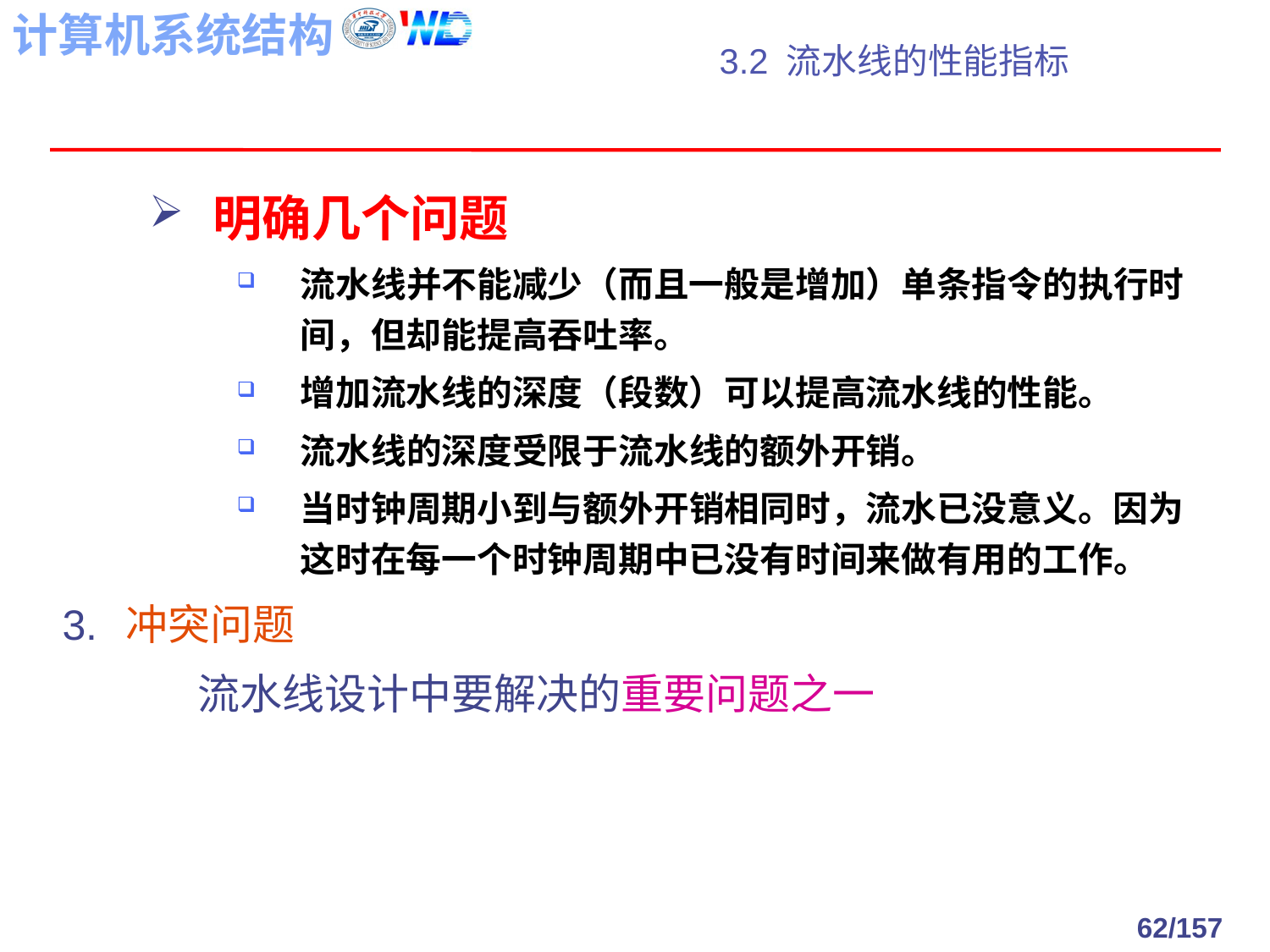

# 3.2 流水线的性能指标
明确几个问题
流水线并不能减少（而且一般是增加）单条指令的执行时间，但却能提高吞吐率。
增加流水线的深度（段数）可以提高流水线的性能。
流水线的深度受限于流水线的额外开销。
当时钟周期小到与额外开销相同时，流水已没意义。因为这时在每一个时钟周期中已没有时间来做有用的工作。
冲突问题
    流水线设计中要解决的重要问题之一